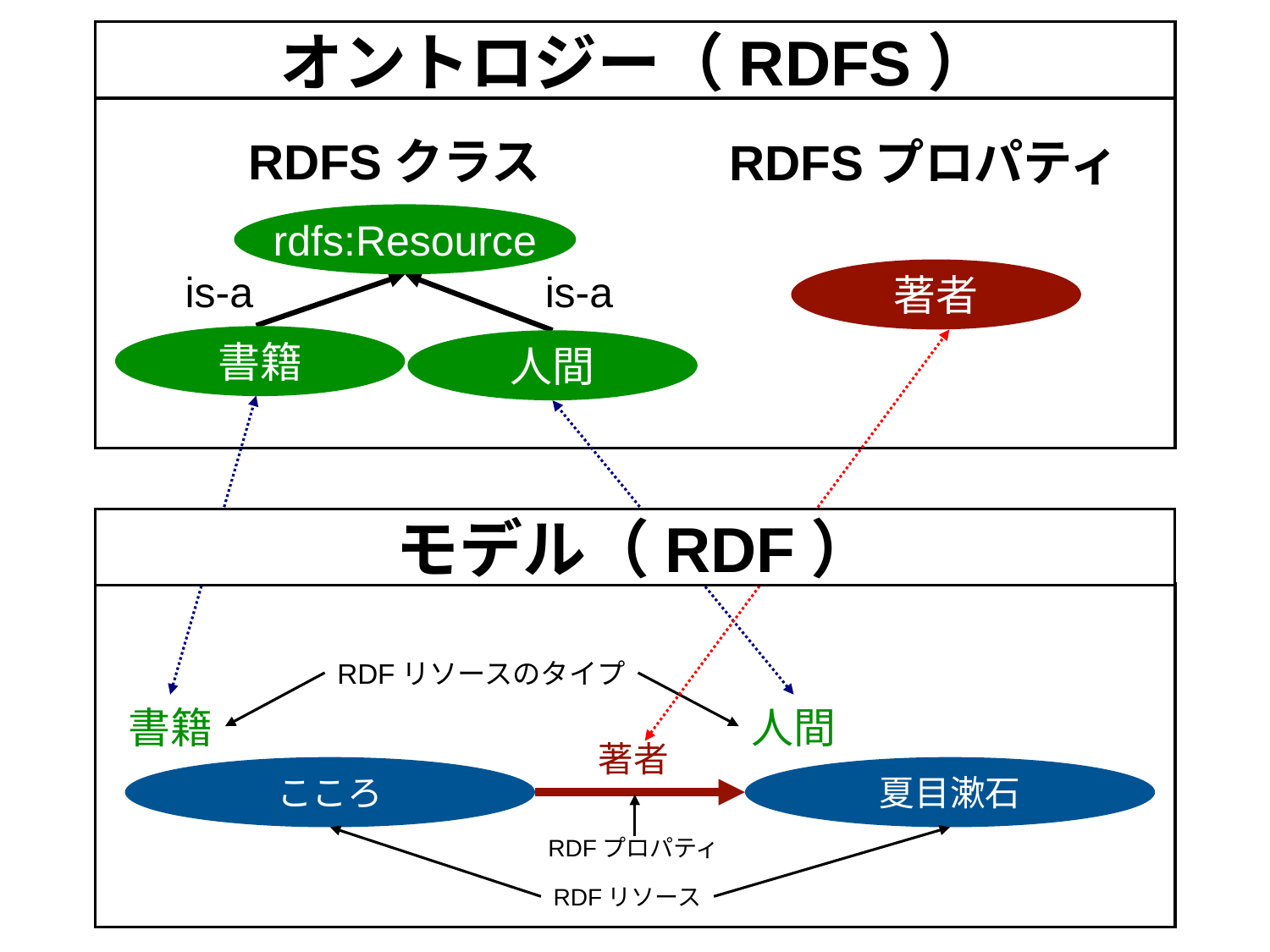

オントロジー（RDFS）

RDFSクラス
RDFSプロパティ
rdfs:Resource
is-a
is-a
著者
書籍

人間
モデル（RDF）

RDFリソースのタイプ
書籍
人間
著者
こころ
夏目漱石
RDFプロパティ
RDFリソース